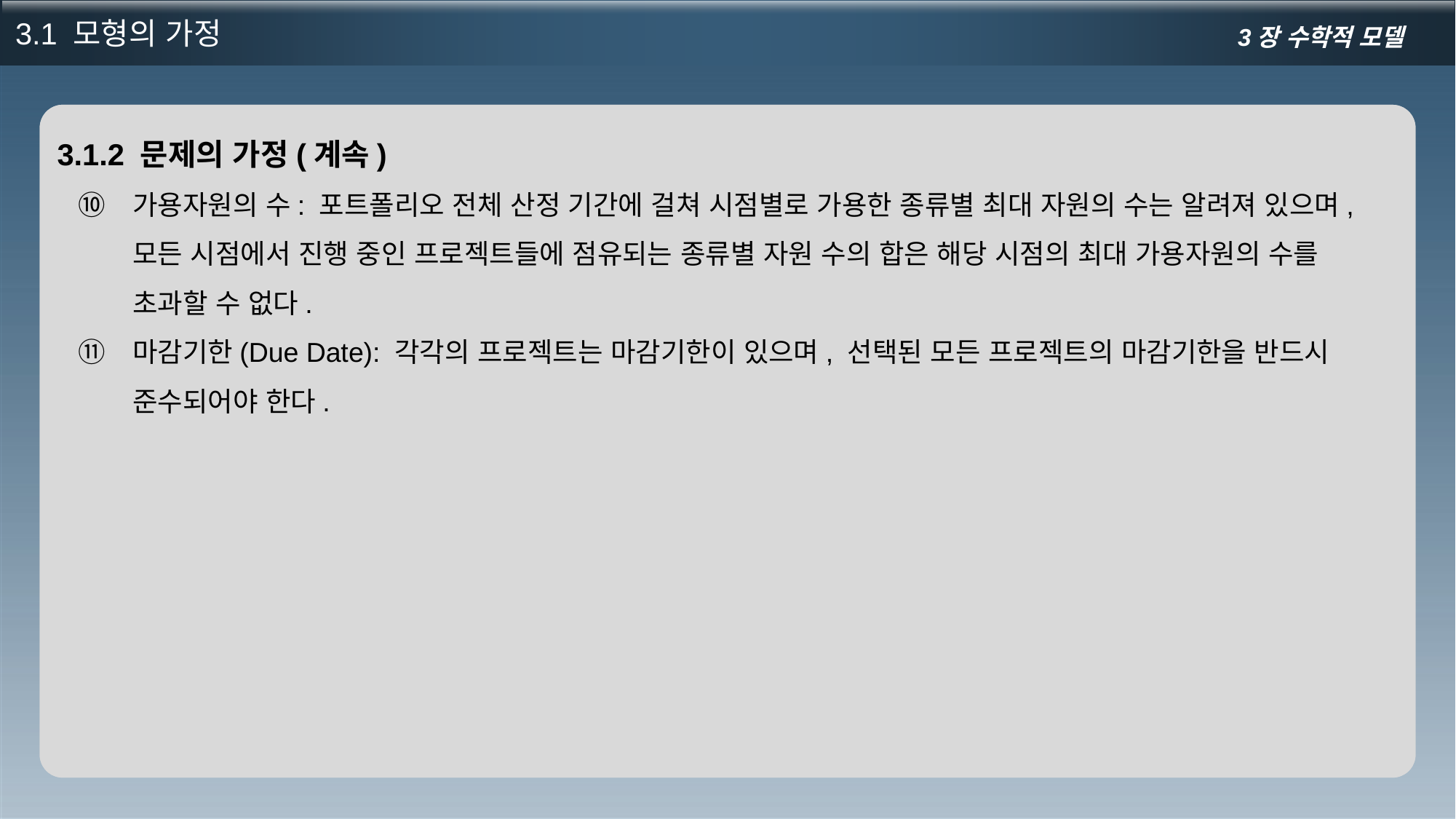

3.1 모형의 가정
3장 수학적 모델
3.1.2 문제의 가정(계속)
가용자원의 수: 포트폴리오 전체 산정 기간에 걸쳐 시점별로 가용한 종류별 최대 자원의 수는 알려져 있으며, 모든 시점에서 진행 중인 프로젝트들에 점유되는 종류별 자원 수의 합은 해당 시점의 최대 가용자원의 수를 초과할 수 없다.
마감기한(Due Date): 각각의 프로젝트는 마감기한이 있으며, 선택된 모든 프로젝트의 마감기한을 반드시 준수되어야 한다.